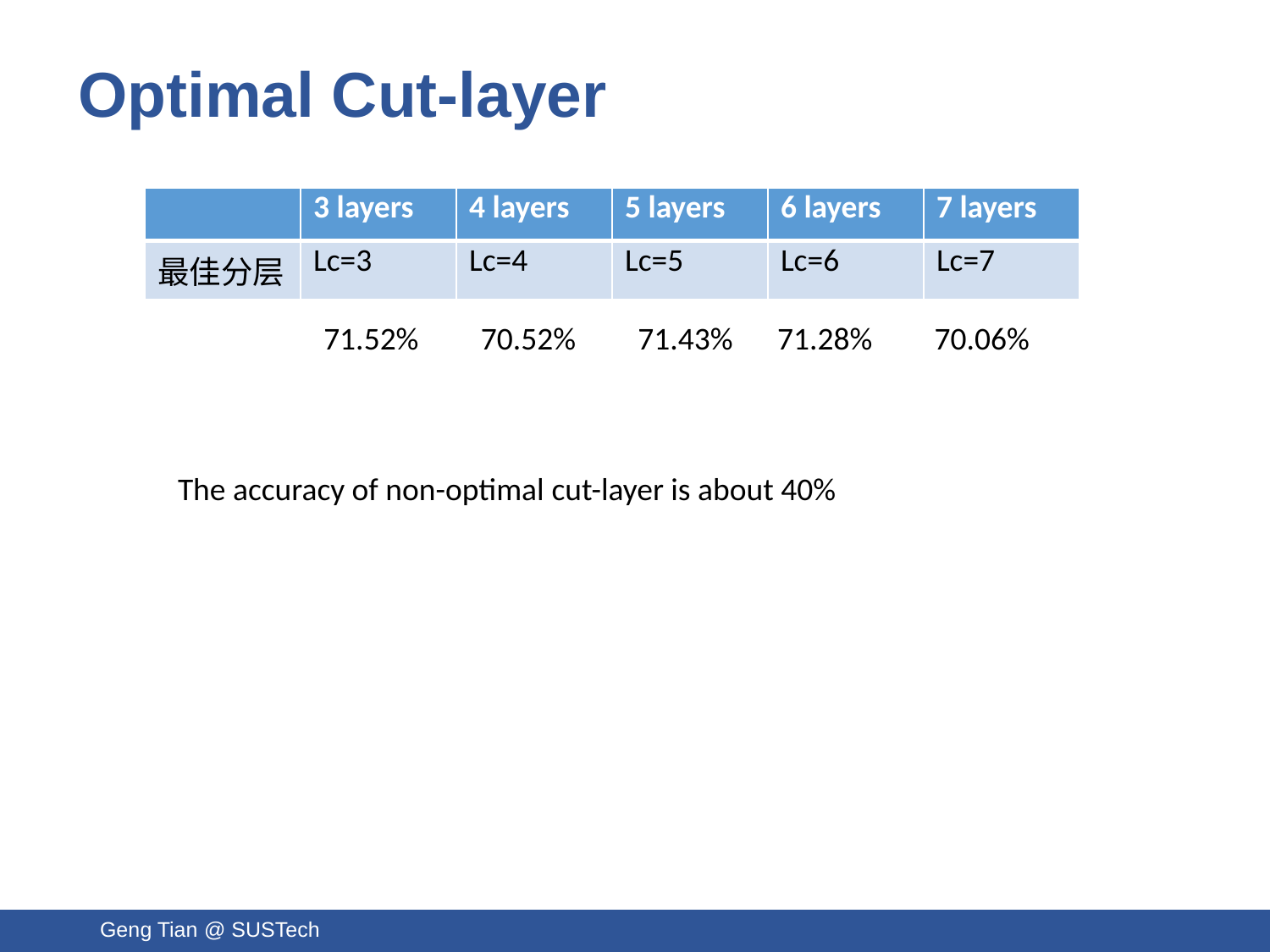

Optimal Cut-layer
|  | 3 layers | 4 layers | 5 layers | 6 layers | 7 layers |
| --- | --- | --- | --- | --- | --- |
| 最佳分层 | Lc=3 | Lc=4 | Lc=5 | Lc=6 | Lc=7 |
71.52%
70.52%
71.43%
71.28%
70.06%
The accuracy of non-optimal cut-layer is about 40%
Geng Tian @ SUSTech
6